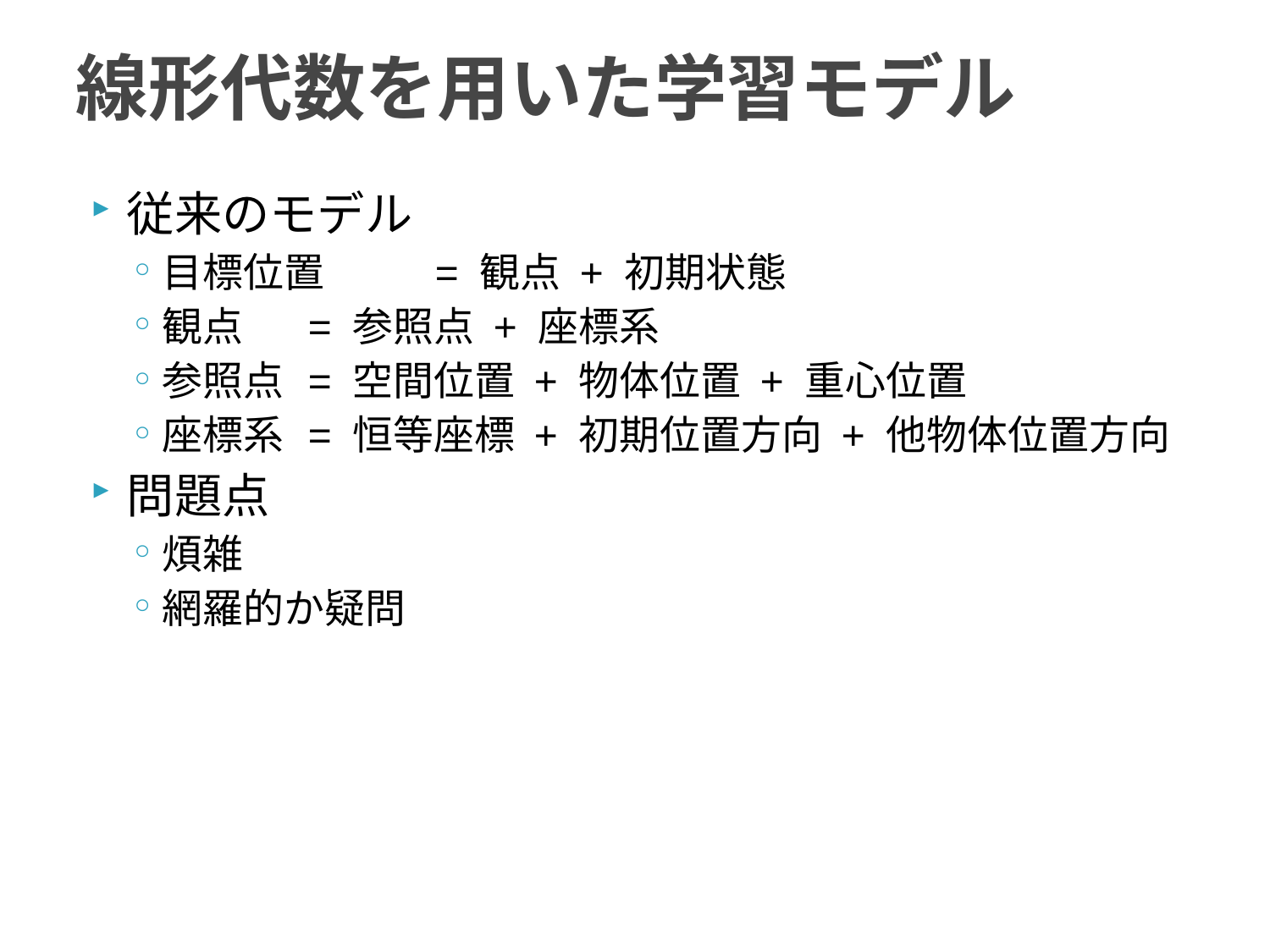

# 線形代数を用いた学習モデル
従来のモデル
目標位置	 = 観点 + 初期状態
観点	 = 参照点 + 座標系
参照点	 = 空間位置 + 物体位置 + 重心位置
座標系	 = 恒等座標 + 初期位置方向 + 他物体位置方向
問題点
煩雑
網羅的か疑問